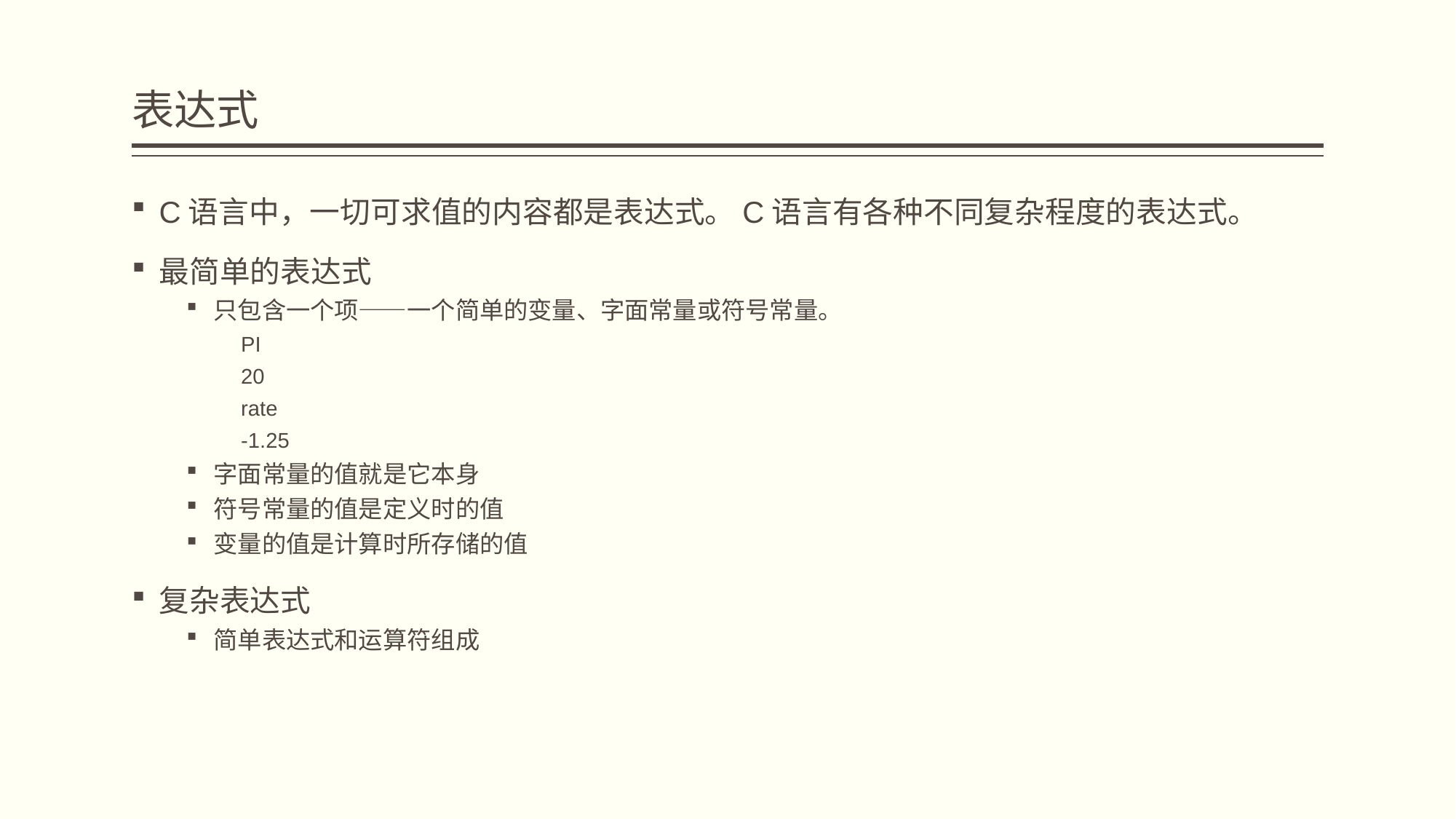

# 表达式
C语言中，一切可求值的内容都是表达式。C语言有各种不同复杂程度的表达式。
最简单的表达式
只包含一个项——一个简单的变量、字面常量或符号常量。
PI
20
rate
-1.25
字面常量的值就是它本身
符号常量的值是定义时的值
变量的值是计算时所存储的值
复杂表达式
简单表达式和运算符组成